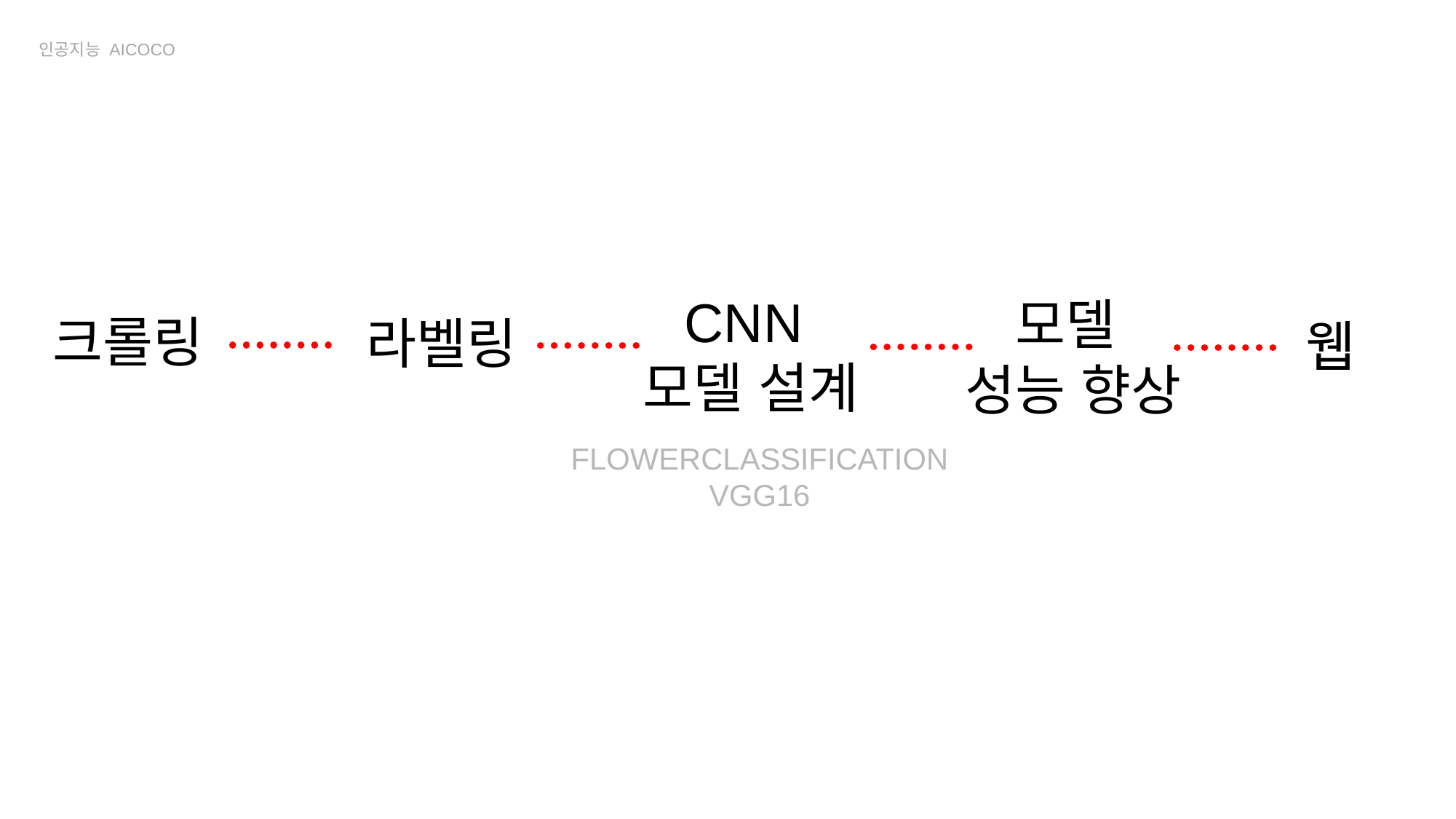

인공지능 AICOCO
CNN
모델 설계
모델
성능 향상
크롤링
라벨링
웹
FLOWERCLASSIFICATION
VGG16